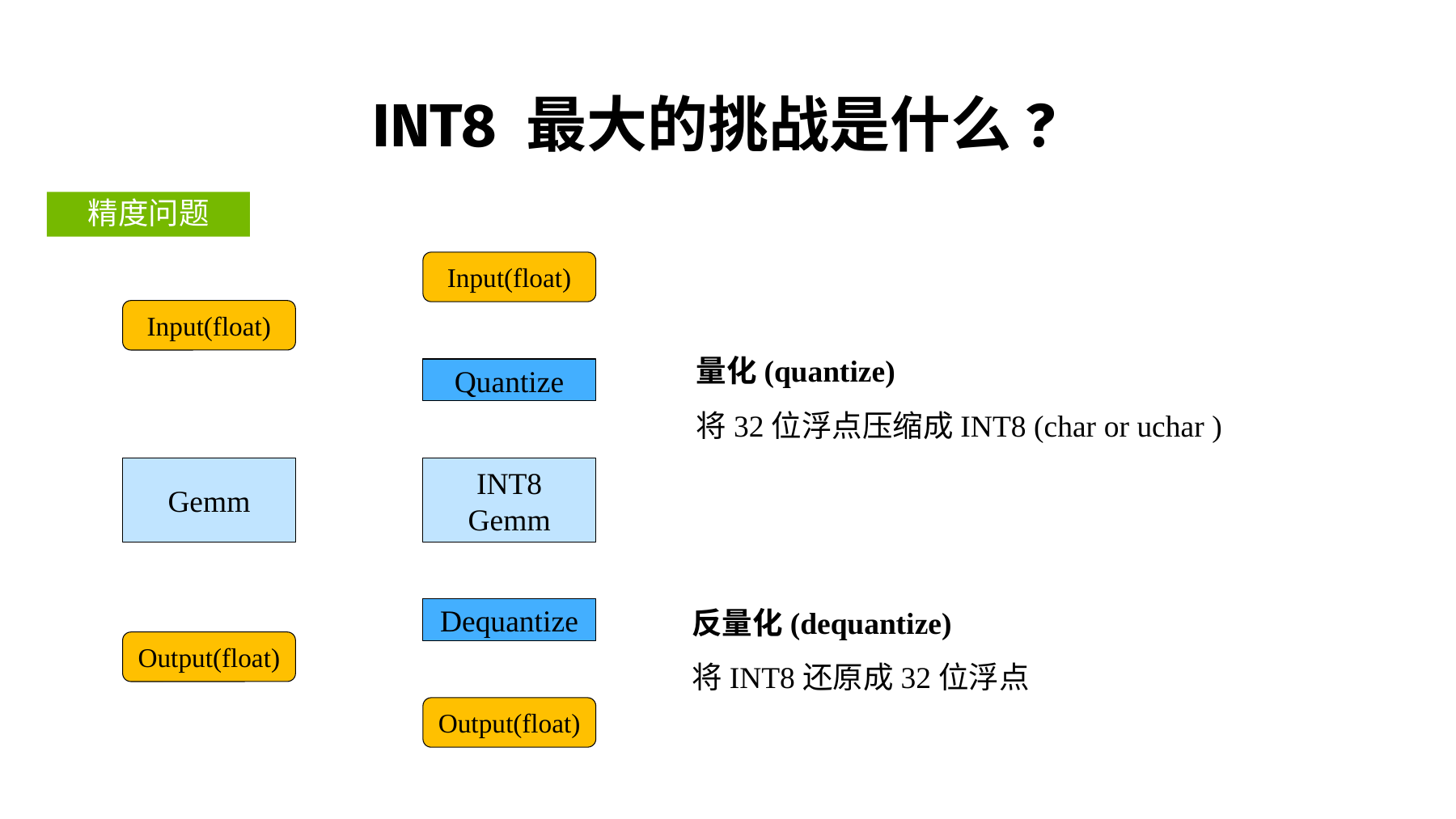

# INT8 最大的挑战是什么?

精度问题
Input(float)
Input(float)
量化(quantize)
将32位浮点压缩成INT8 (char or uchar )
Quantize
Gemm
INT8 Gemm
反量化(dequantize)
将INT8还原成32位浮点
Dequantize
Output(float)
Output(float)